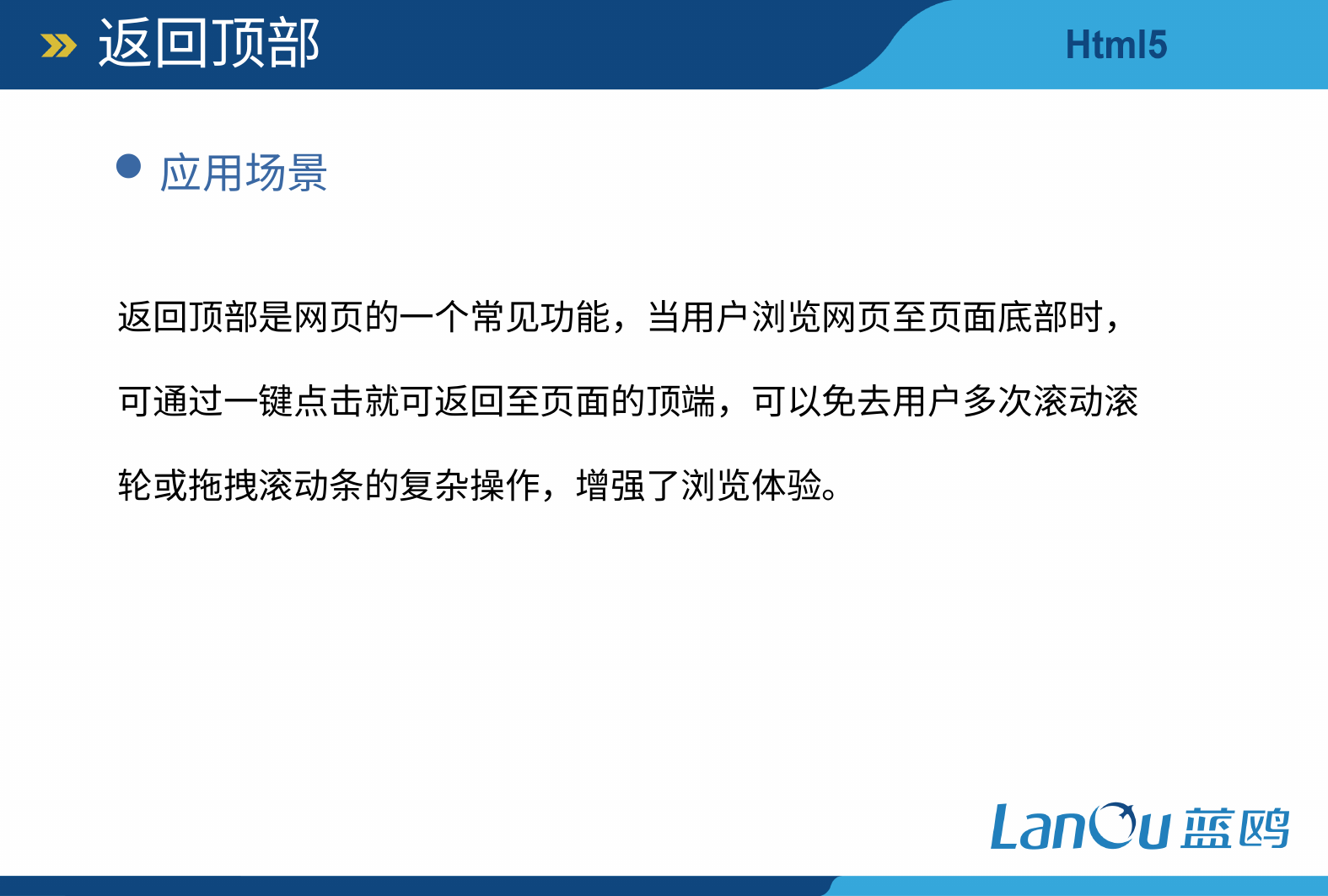

返回顶部
应用场景
返回顶部是网页的一个常见功能，当用户浏览网页至页面底部时，可通过一键点击就可返回至页面的顶端，可以免去用户多次滚动滚轮或拖拽滚动条的复杂操作，增强了浏览体验。